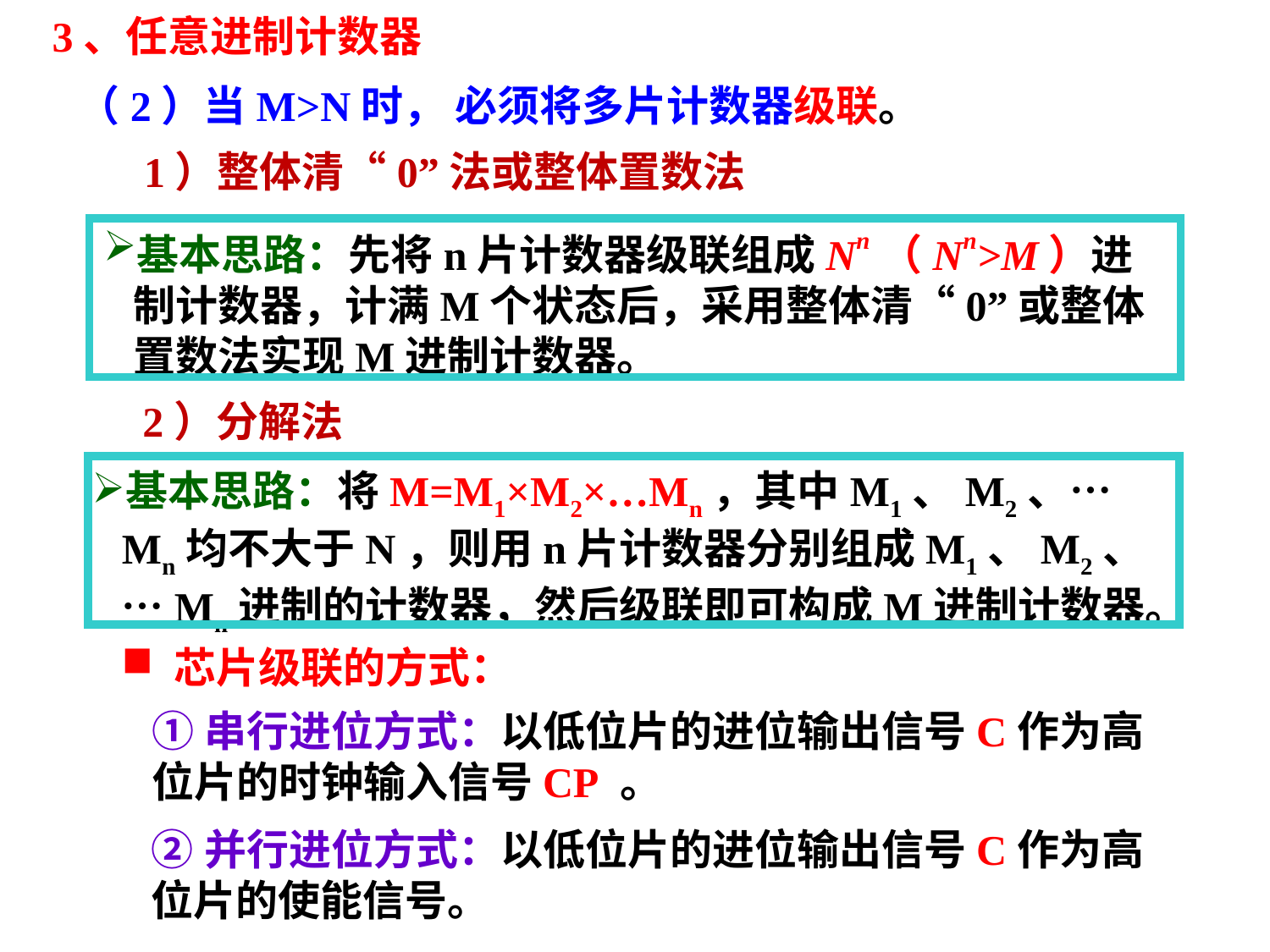

3、任意进制计数器
（2）当M>N时， 必须将多片计数器级联。
1）整体清“0”法或整体置数法

基本思路：先将n片计数器级联组成Nn（Nn>M）进制计数器，计满M个状态后，采用整体清“0”或整体置数法实现M进制计数器。
2）分解法

基本思路：将M=M1×M2×…Mn，其中M1、M2、…Mn均不大于N，则用n片计数器分别组成M1、M2、…Mn进制的计数器，然后级联即可构成M进制计数器。
 芯片级联的方式：
①串行进位方式：以低位片的进位输出信号C作为高位片的时钟输入信号CP 。
②并行进位方式：以低位片的进位输出信号C作为高位片的使能信号。